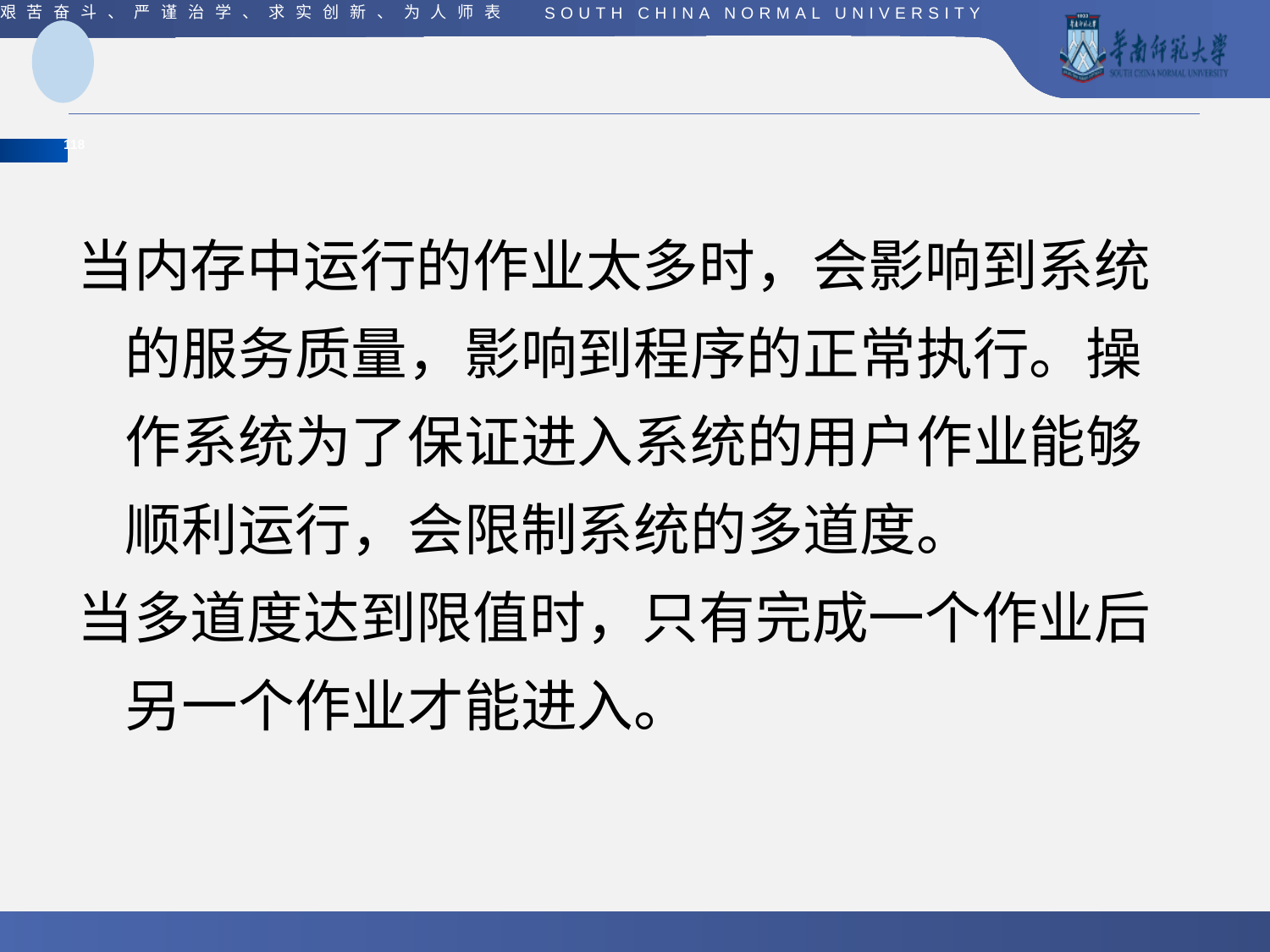

当内存中运行的作业太多时，会影响到系统的服务质量，影响到程序的正常执行。操作系统为了保证进入系统的用户作业能够顺利运行，会限制系统的多道度。
当多道度达到限值时，只有完成一个作业后另一个作业才能进入。

118